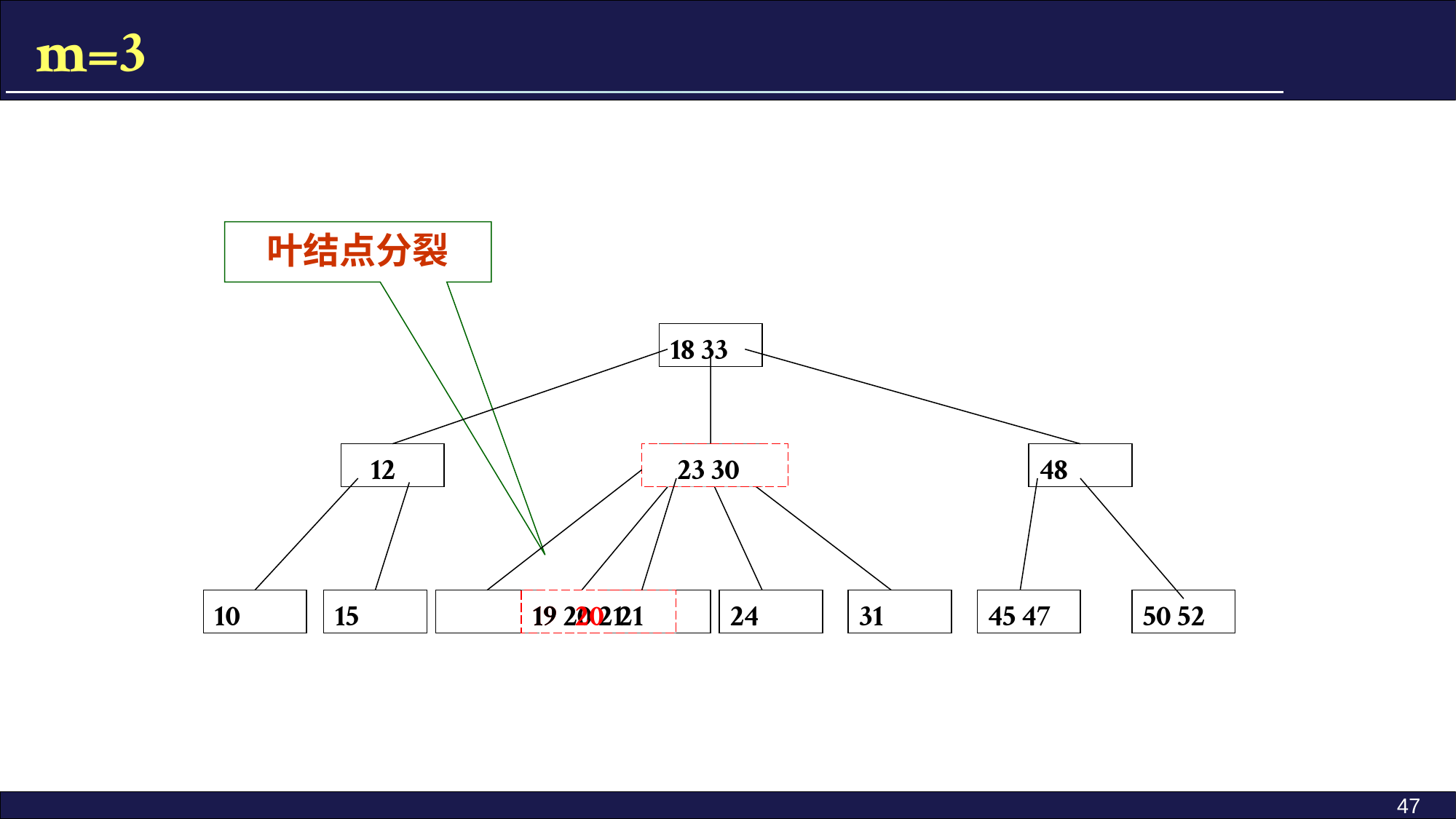

m=3
叶结点分裂
18 33

   12
    23 30
23 30
48

50 52
10
15

24
31
45 47
19 20 21
19
20
21
47